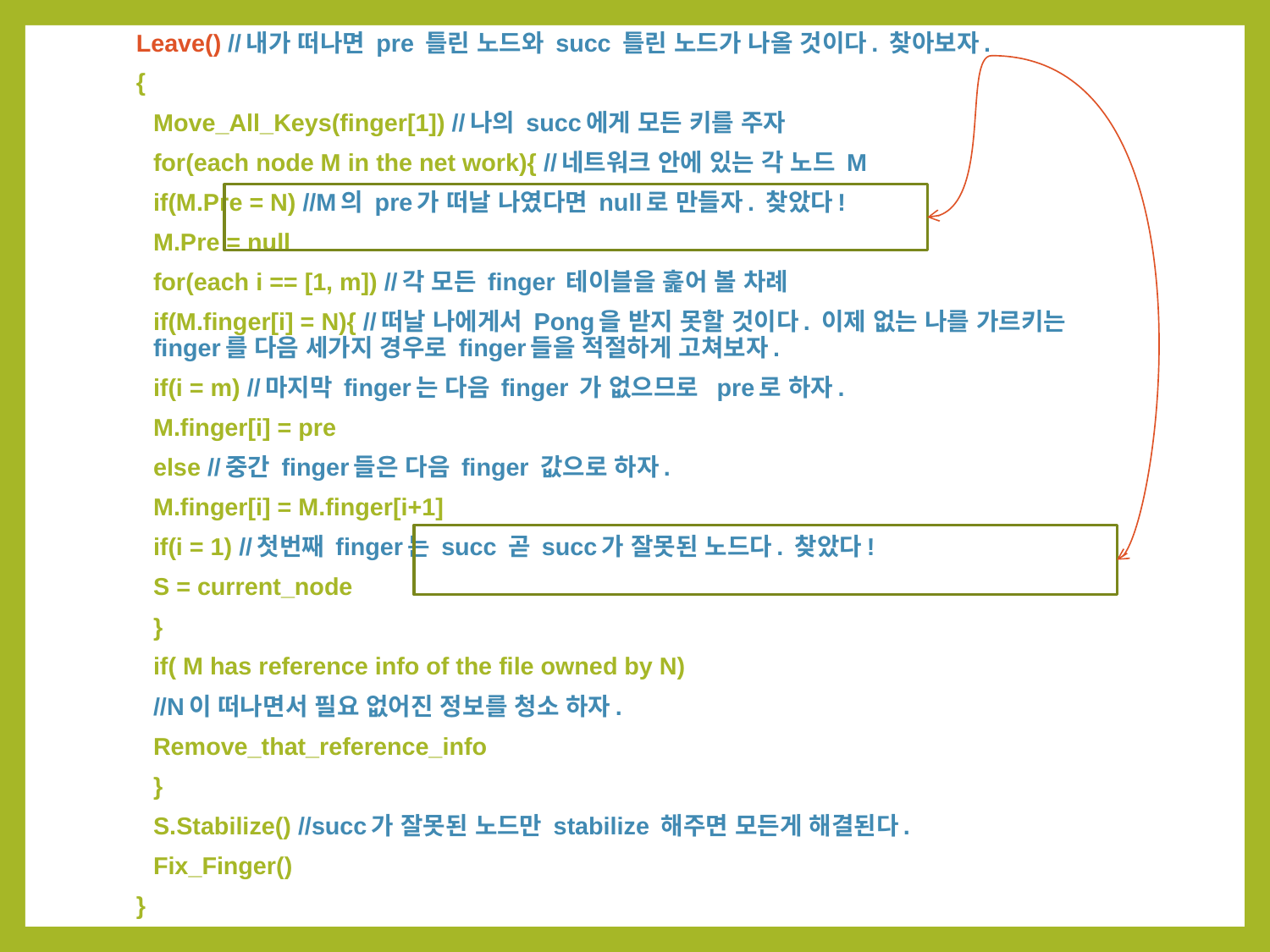

Leave() //내가 떠나면 pre 틀린 노드와 succ 틀린 노드가 나올 것이다. 찾아보자.
{
	Move_All_Keys(finger[1]) //나의 succ에게 모든 키를 주자
	for(each node M in the net work){ //네트워크 안에 있는 각 노드 M
		if(M.Pre = N) //M의 pre가 떠날 나였다면 null로 만들자. 찾았다!
			M.Pre = null
		for(each i == [1, m]) //각 모든 finger 테이블을 훑어 볼 차례
			if(M.finger[i] = N){ //떠날 나에게서 Pong을 받지 못할 것이다. 이제 없는 나를 가르키는 finger를 다음 세가지 경우로 finger들을 적절하게 고쳐보자.
				if(i = m) //마지막 finger는 다음 finger 가 없으므로  pre로 하자.
					M.finger[i] = pre
				else //중간 finger들은 다음 finger 값으로 하자.
					M.finger[i] = M.finger[i+1]
				if(i = 1) //첫번째 finger는 succ 곧 succ가 잘못된 노드다. 찾았다!
					S = current_node
			}
		if( M has reference info of the file owned by N)
		//N이 떠나면서 필요 없어진 정보를 청소 하자.
			Remove_that_reference_info
	}
	S.Stabilize() //succ가 잘못된 노드만 stabilize 해주면 모든게 해결된다.
	Fix_Finger()
}